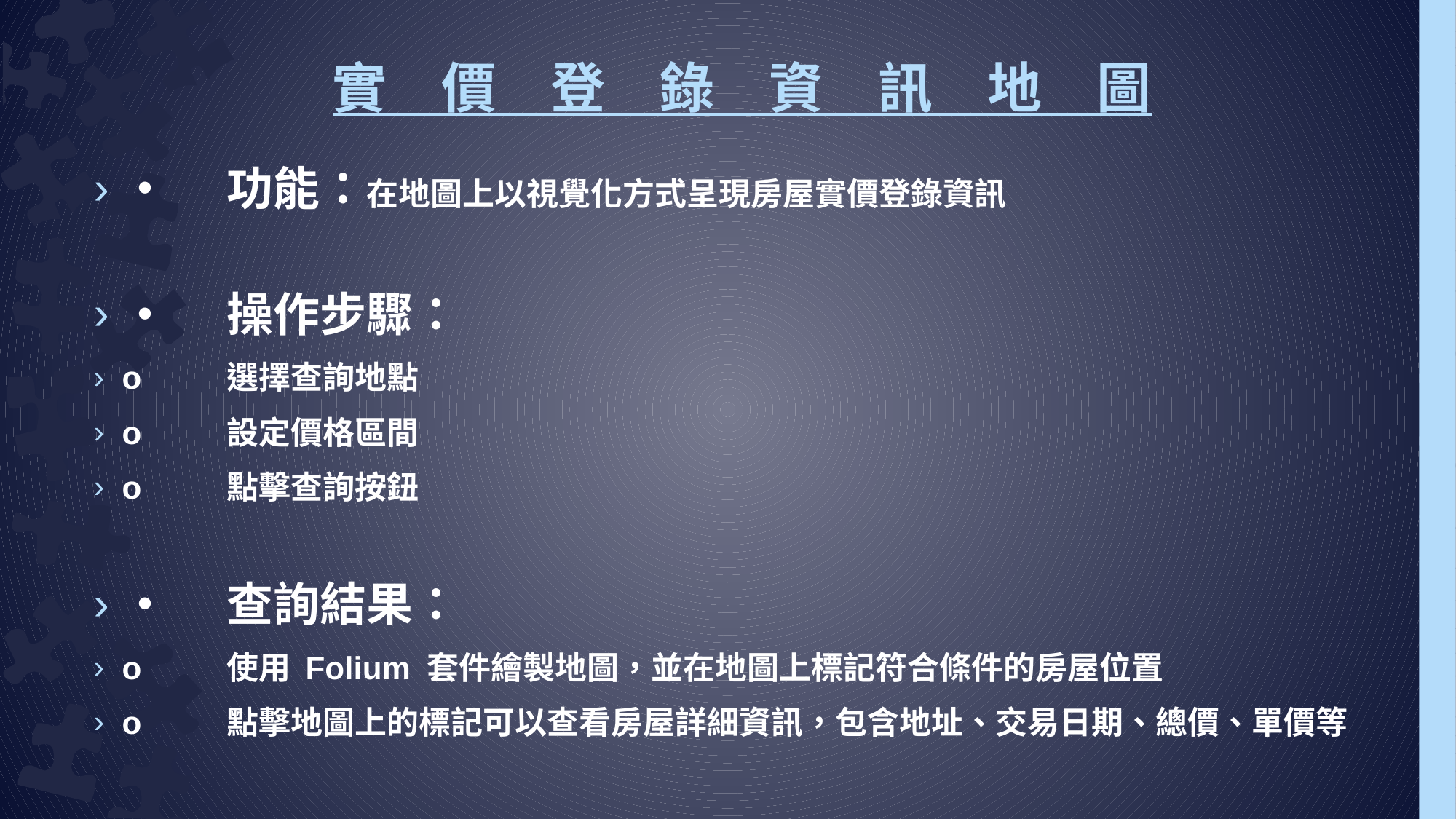

# 實　價　登　錄　資　訊　地　圖
•	功能：在地圖上以視覺化方式呈現房屋實價登錄資訊

•	操作步驟：
o	選擇查詢地點
o	設定價格區間
o	點擊查詢按鈕

•	查詢結果：
o	使用 Folium 套件繪製地圖，並在地圖上標記符合條件的房屋位置
o	點擊地圖上的標記可以查看房屋詳細資訊，包含地址、交易日期、總價、單價等